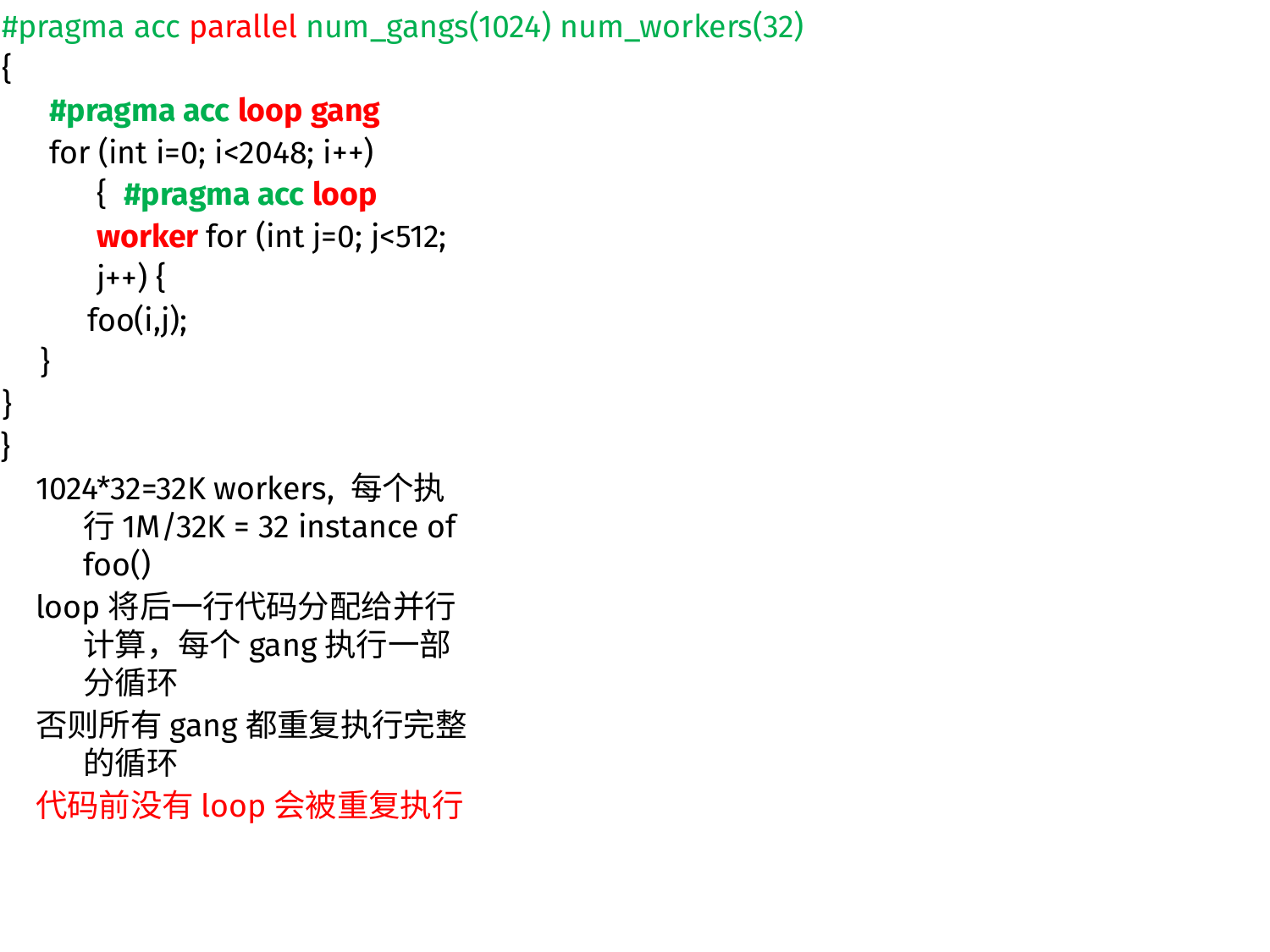

#pragma acc parallel num_gangs(1024) num_workers(32)
{
#pragma acc loop gang
for (int i=0; i<2048; i++) {  #pragma acc loop worker for (int j=0; j<512; j++) {
foo(i,j);
}
}
}
1024*32=32K workers, 每个执行1M/32K = 32 instance of foo()
loop将后一行代码分配给并行计算，每个gang执行一部分循环
否则所有gang都重复执行完整的循环
代码前没有loop会被重复执行